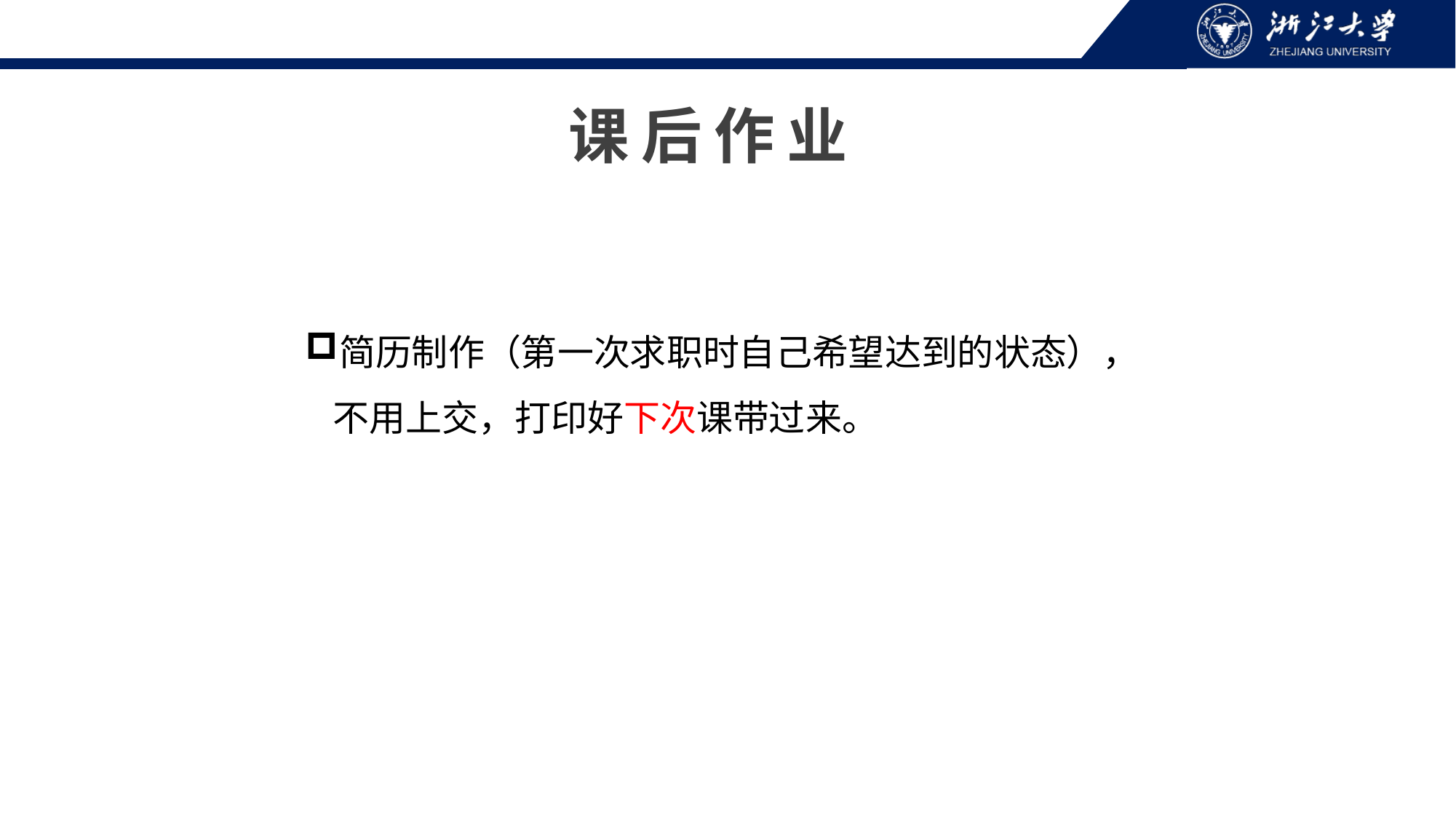

课后作业
简历制作（第一次求职时自己希望达到的状态），不用上交，打印好下次课带过来。